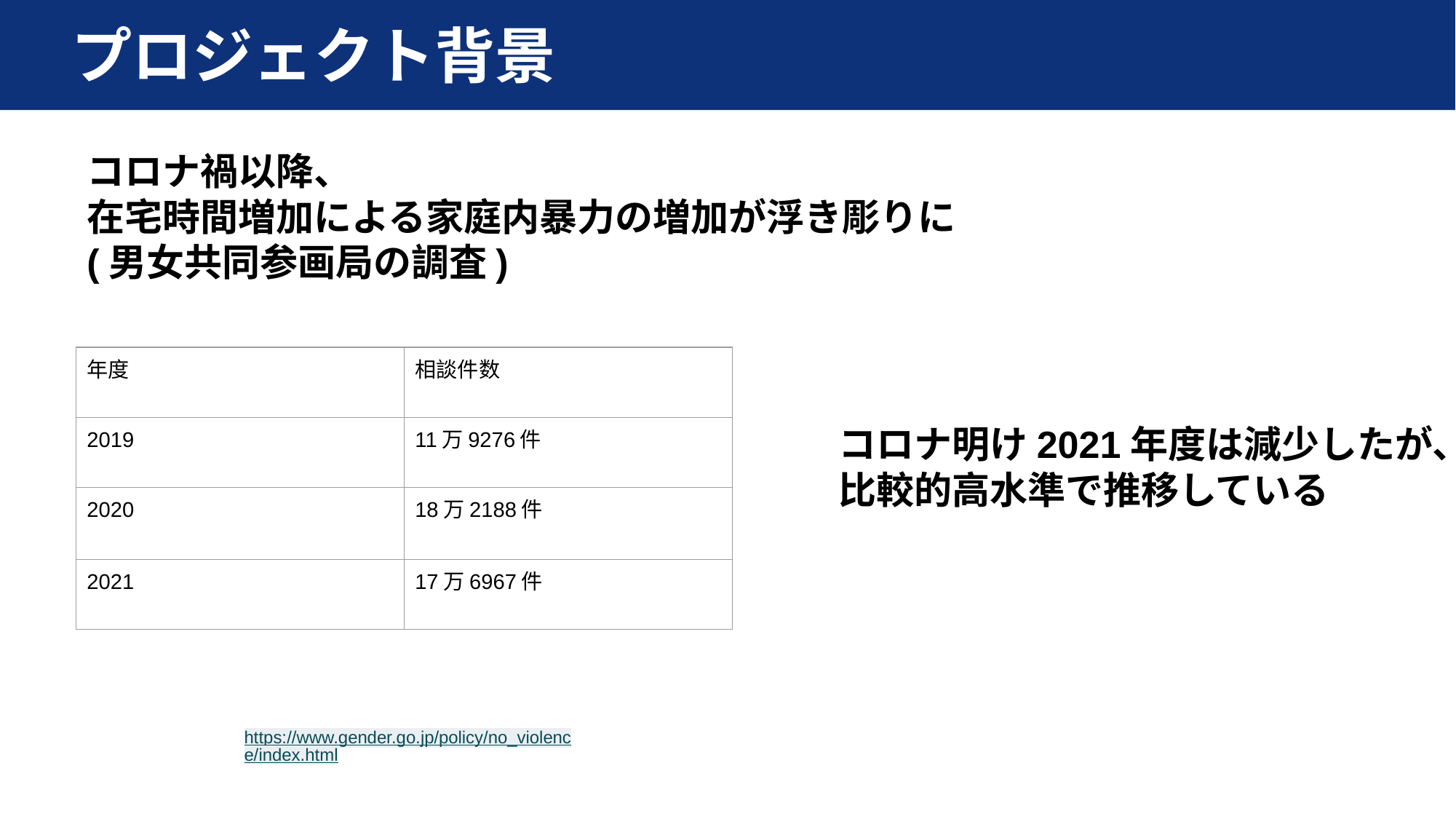

プロジェクト背景
コロナ禍以降、
在宅時間増加による家庭内暴力の増加が浮き彫りに
(男女共同参画局の調査)
| 年度 | 相談件数 |
| --- | --- |
| 2019 | 11万9276件 |
| 2020 | 18万2188件 |
| 2021 | 17万6967件 |
コロナ明け2021年度は減少したが、
比較的高水準で推移している
https://www.gender.go.jp/policy/no_violence/index.html